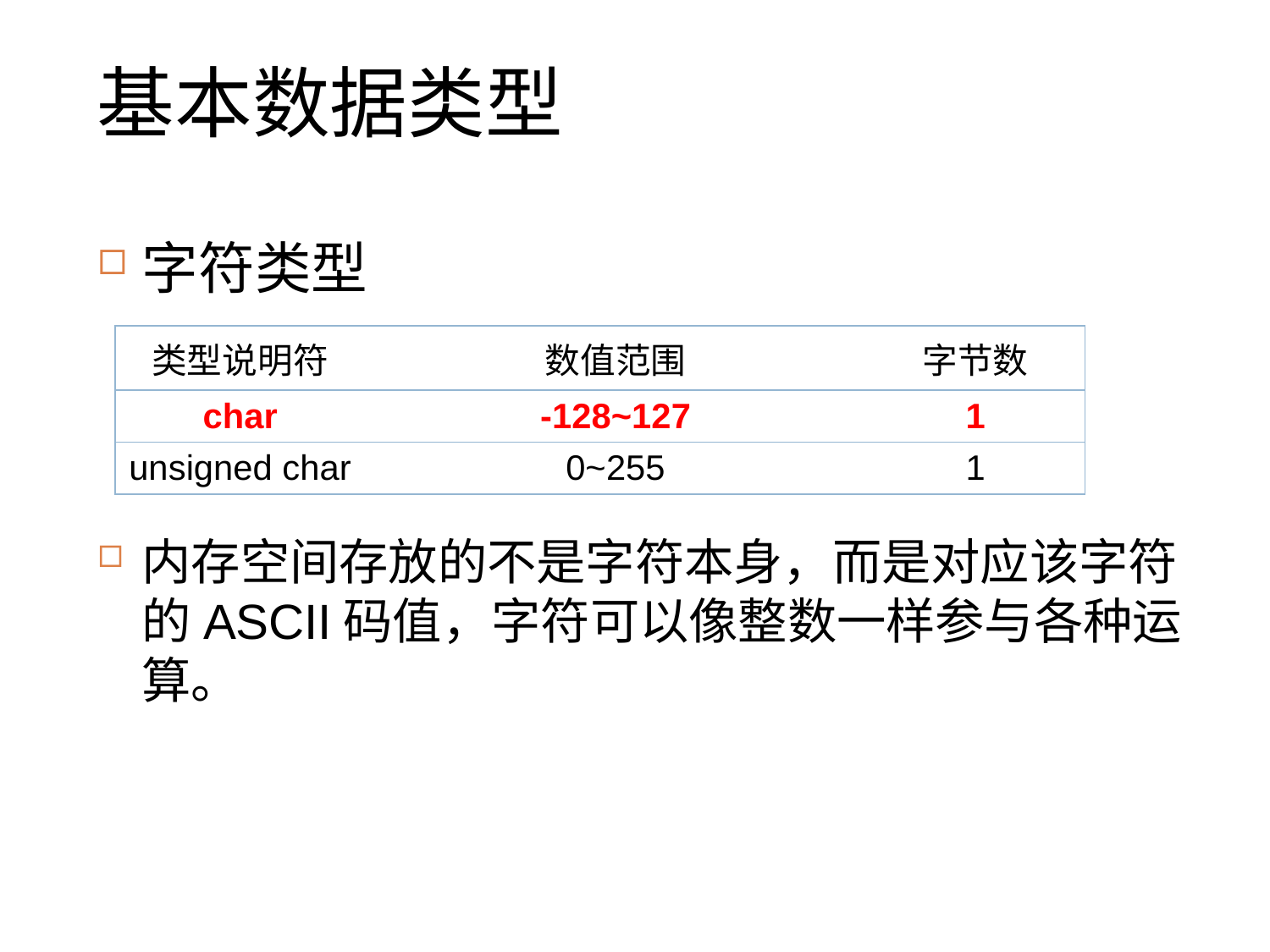

# 基本数据类型
字符类型

内存空间存放的不是字符本身，而是对应该字符的ASCII码值，字符可以像整数一样参与各种运算。
| 类型说明符 | 数值范围 | 字节数 |
| --- | --- | --- |
| char | -128~127 | 1 |
| unsigned char | 0~255 | 1 |